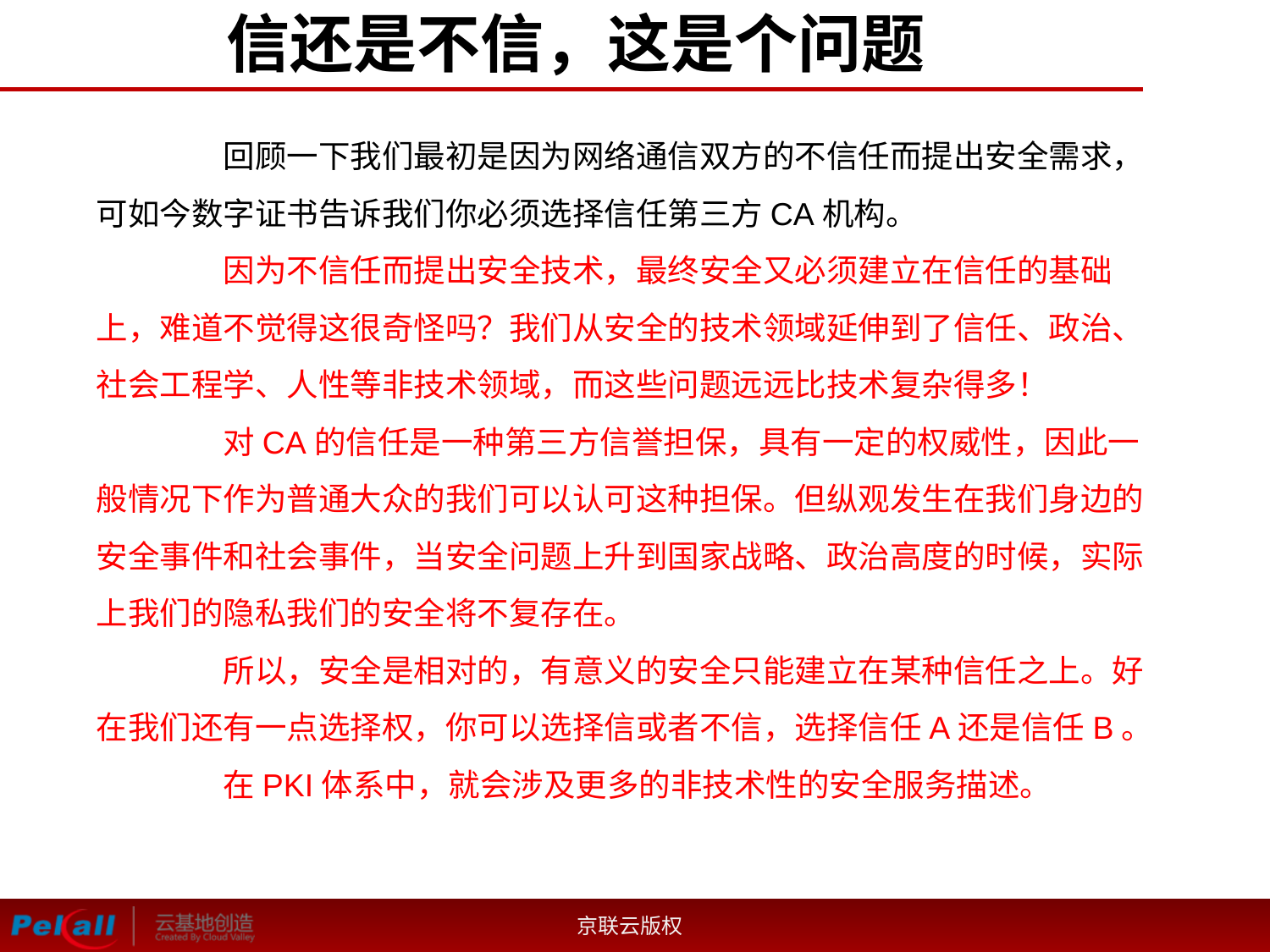

# 信还是不信，这是个问题
	回顾一下我们最初是因为网络通信双方的不信任而提出安全需求，可如今数字证书告诉我们你必须选择信任第三方CA机构。
	因为不信任而提出安全技术，最终安全又必须建立在信任的基础上，难道不觉得这很奇怪吗？我们从安全的技术领域延伸到了信任、政治、社会工程学、人性等非技术领域，而这些问题远远比技术复杂得多！
	对CA的信任是一种第三方信誉担保，具有一定的权威性，因此一般情况下作为普通大众的我们可以认可这种担保。但纵观发生在我们身边的安全事件和社会事件，当安全问题上升到国家战略、政治高度的时候，实际上我们的隐私我们的安全将不复存在。
	所以，安全是相对的，有意义的安全只能建立在某种信任之上。好在我们还有一点选择权，你可以选择信或者不信，选择信任A还是信任B。
	在PKI体系中，就会涉及更多的非技术性的安全服务描述。